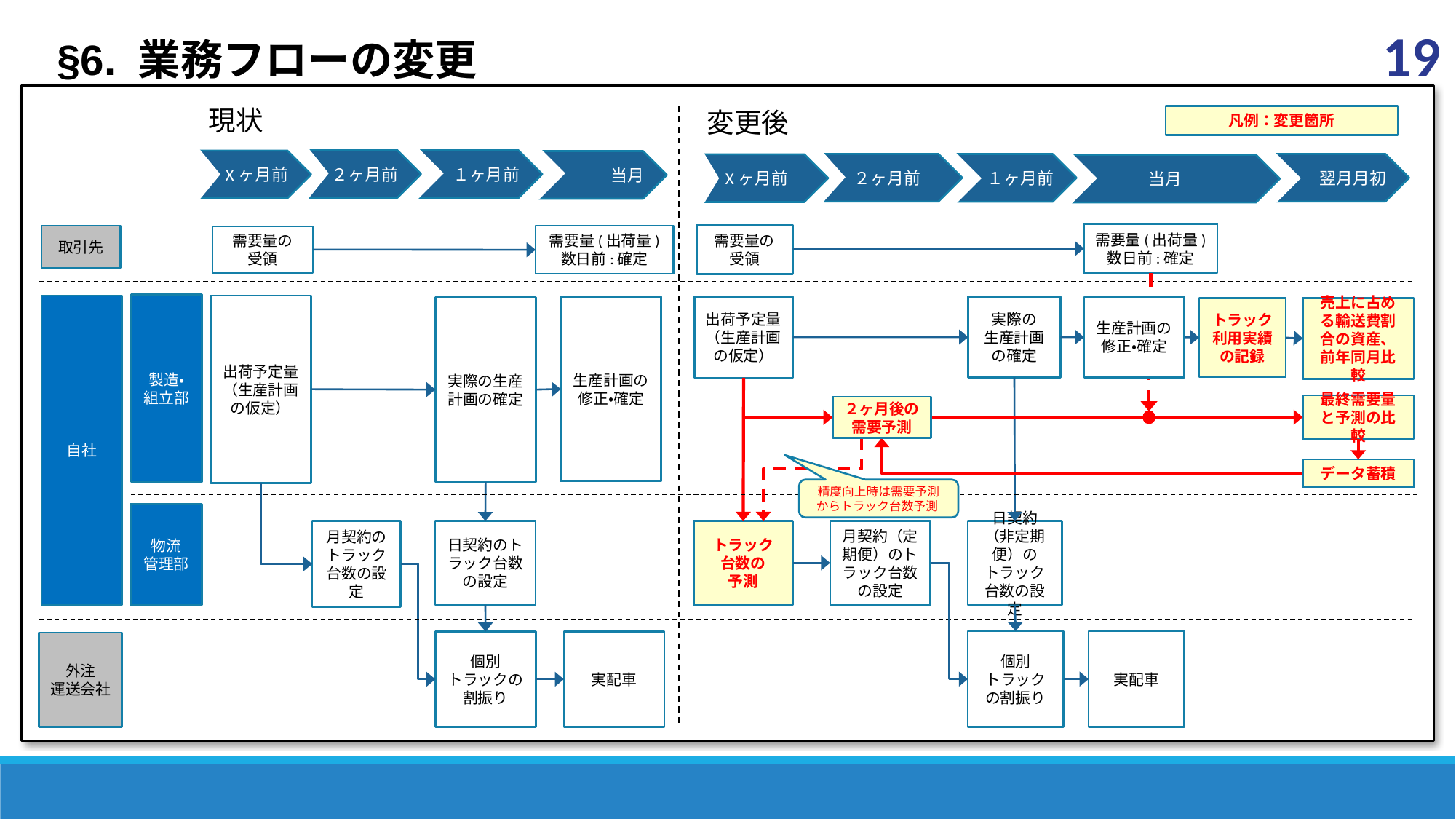

§6. 業務フローの変更
19

現状
変更後
凡例：変更箇所

２ヶ月前
１ヶ月前
Xヶ月前
当月
２ヶ月前
翌月月初
１ヶ月前
Xヶ月前
当月
需要量(出荷量)
数日前:確定
需要量の
受領
需要量(出荷量)
数日前:確定
取引先
需要量の
受領
製造・
組立部
出荷予定量
（生産計画の仮定）
自社
生産計画の修正・確定
出荷予定量
（生産計画の仮定）
実際の
生産計画
の確定
生産計画の修正・確定
実際の生産計画の確定
売上に占める輸送費割合の資産、前年同月比較
トラック
利用実績
の記録
最終需要量と予測の比較
２ヶ月後の
需要予測

データ蓄積
精度向上時は需要予測
からトラック台数予測
物流
管理部
月契約のトラック台数の設定
日契約のトラック台数の設定
日契約（非定期便）の
トラック台数の設定
月契約（定期便）のトラック台数の設定
トラック
台数の
予測
個別
トラック
の割振り
実配車
個別
トラックの
割振り
実配車
外注
運送会社